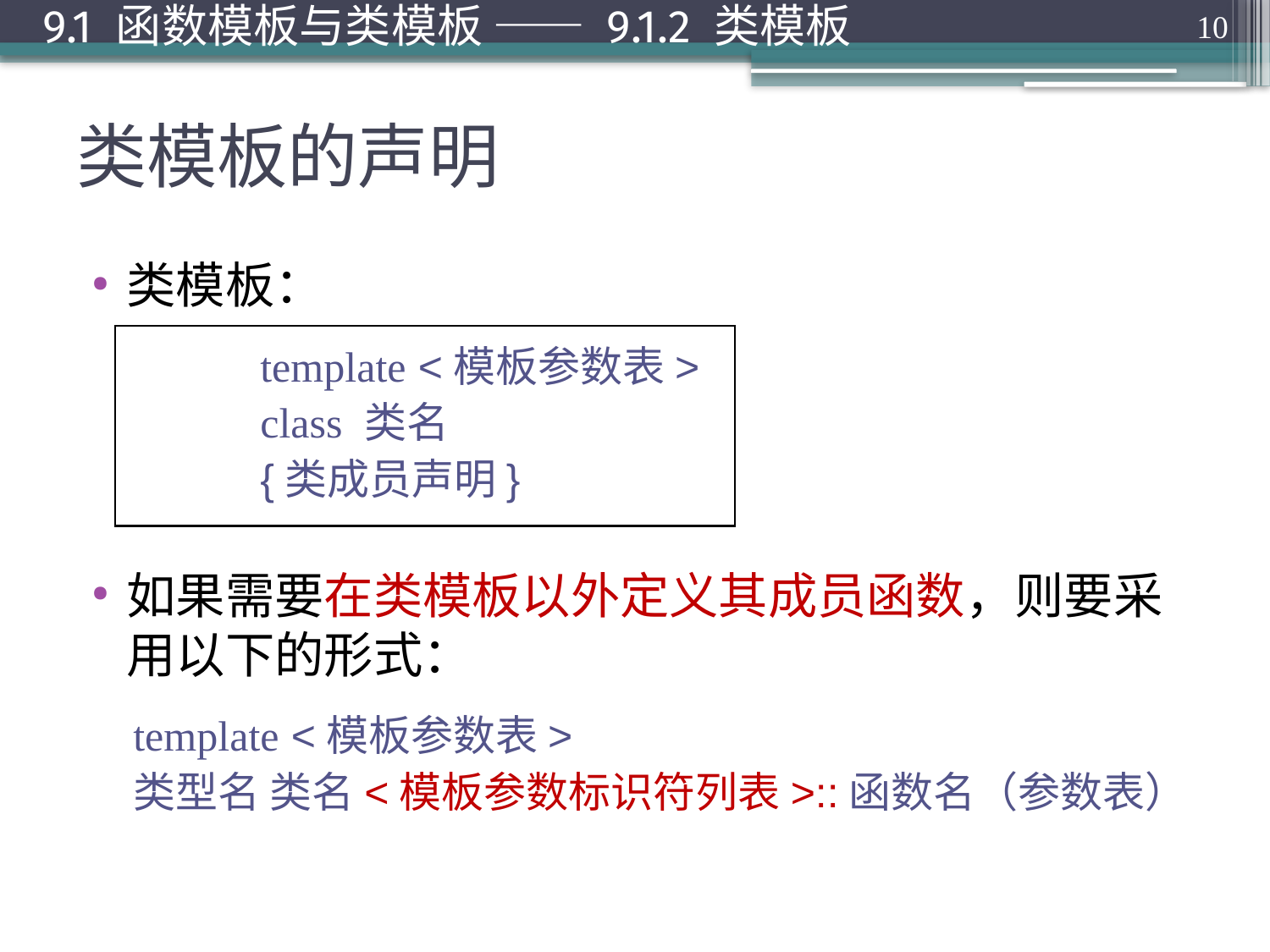

9.1 函数模板与类模板 —— 9.1.2 类模板
10
# 类模板的声明
类模板：
	template <模板参数表>
	class 类名
	{类成员声明}

如果需要在类模板以外定义其成员函数，则要采用以下的形式：
template <模板参数表>
类型名 类名<模板参数标识符列表>::函数名（参数表）